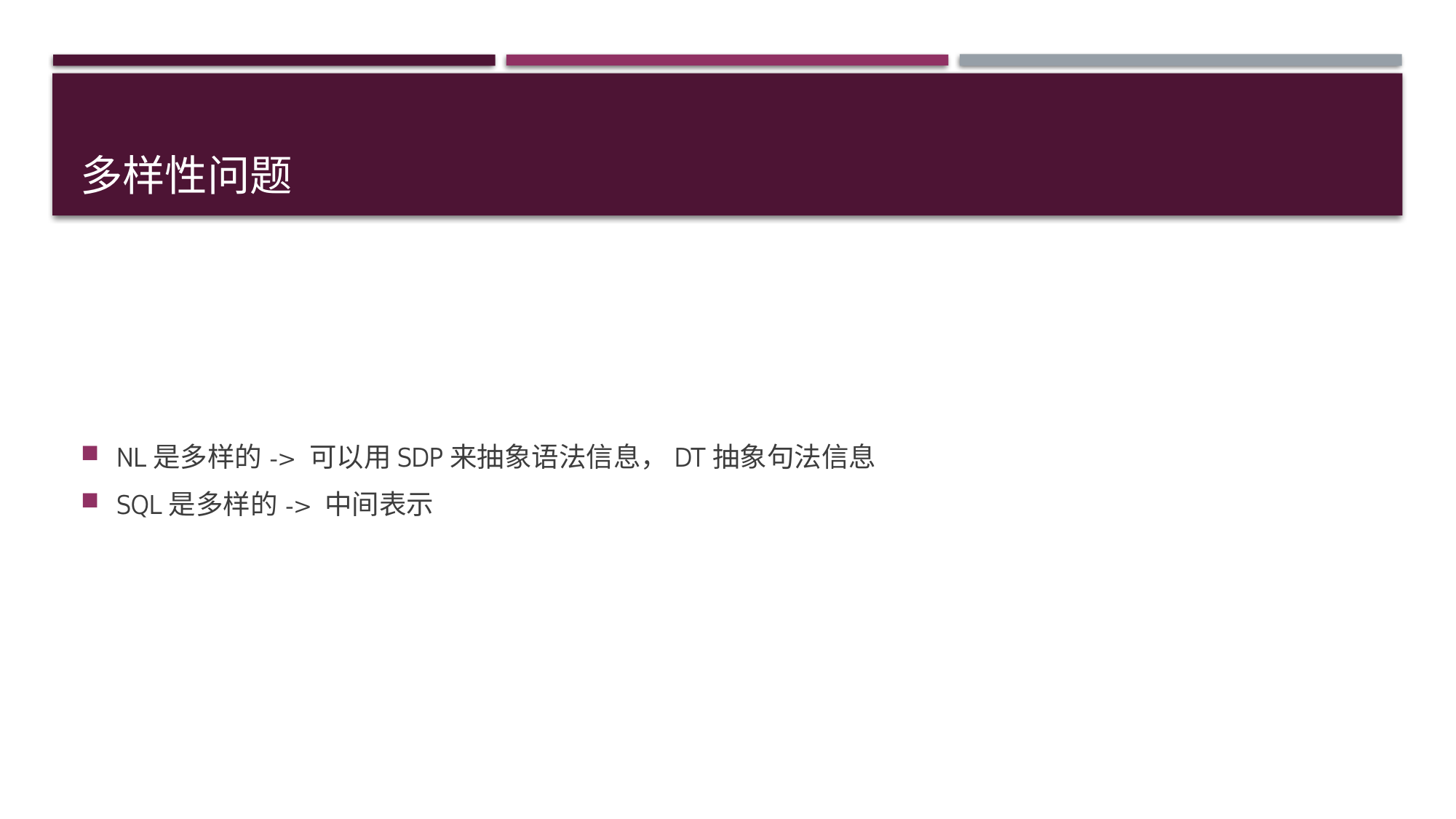

# 多样性问题
NL是多样的-> 可以用SDP来抽象语法信息，DT抽象句法信息
SQL是多样的-> 中间表示